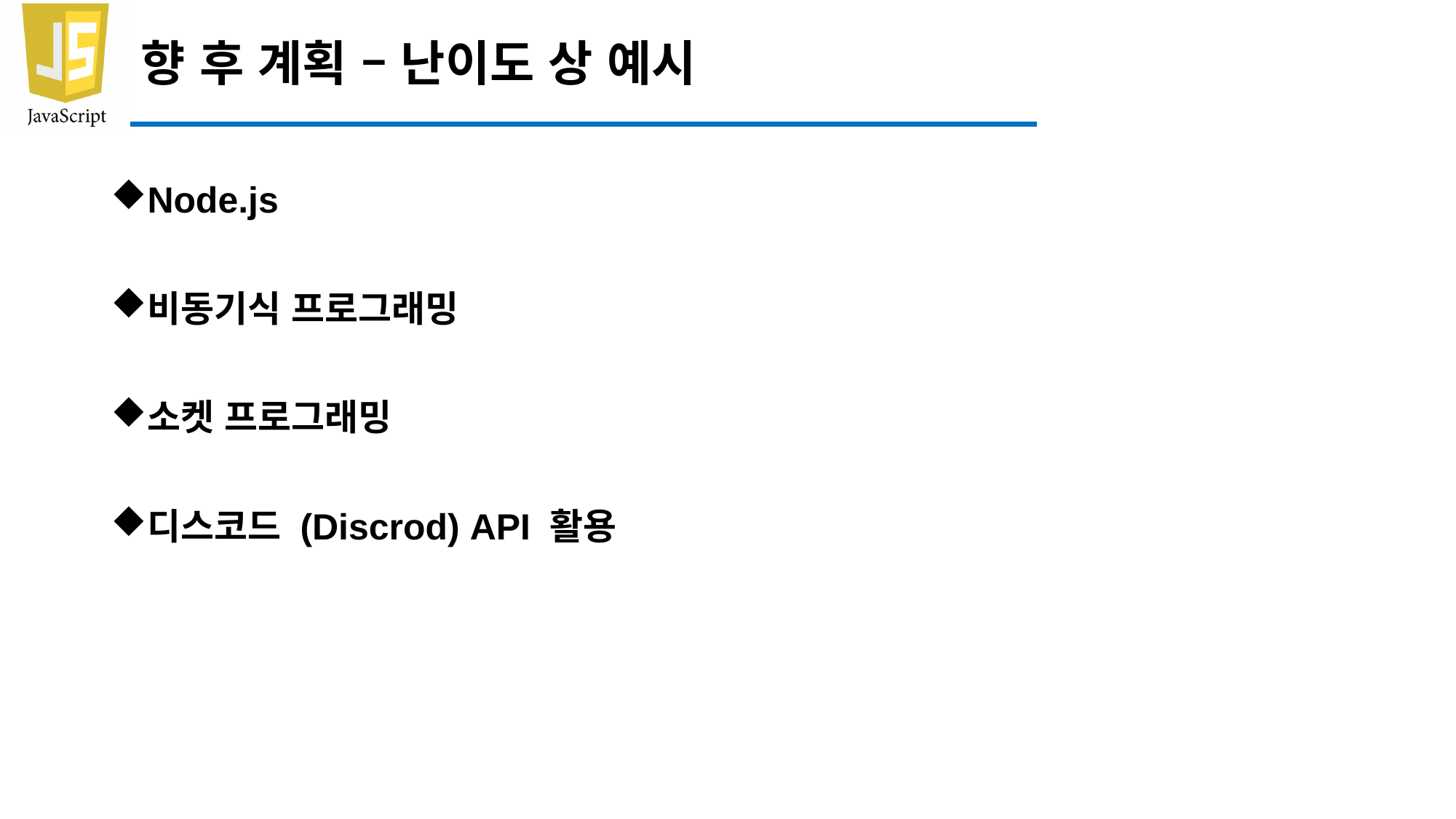

# 향 후 계획 – 난이도 상 예시
Node.js

비동기식 프로그래밍

소켓 프로그래밍

디스코드 (Discrod) API 활용